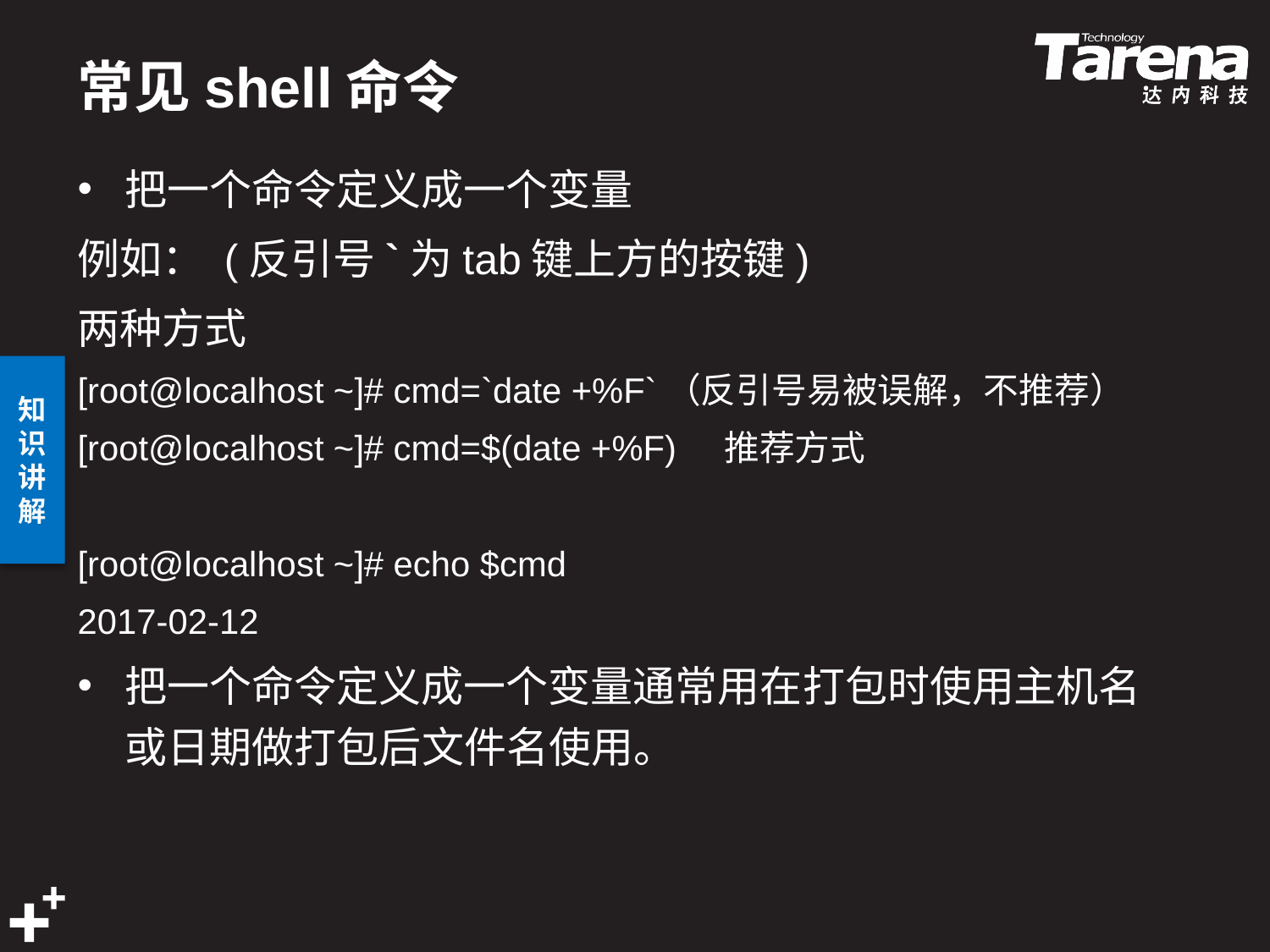

# 常见shell命令
把一个命令定义成一个变量
例如： (反引号`为tab键上方的按键)
两种方式
[root@localhost ~]# cmd=`date +%F`（反引号易被误解，不推荐）
[root@localhost ~]# cmd=$(date +%F)    推荐方式

[root@localhost ~]# echo $cmd
2017-02-12
把一个命令定义成一个变量通常用在打包时使用主机名或日期做打包后文件名使用。